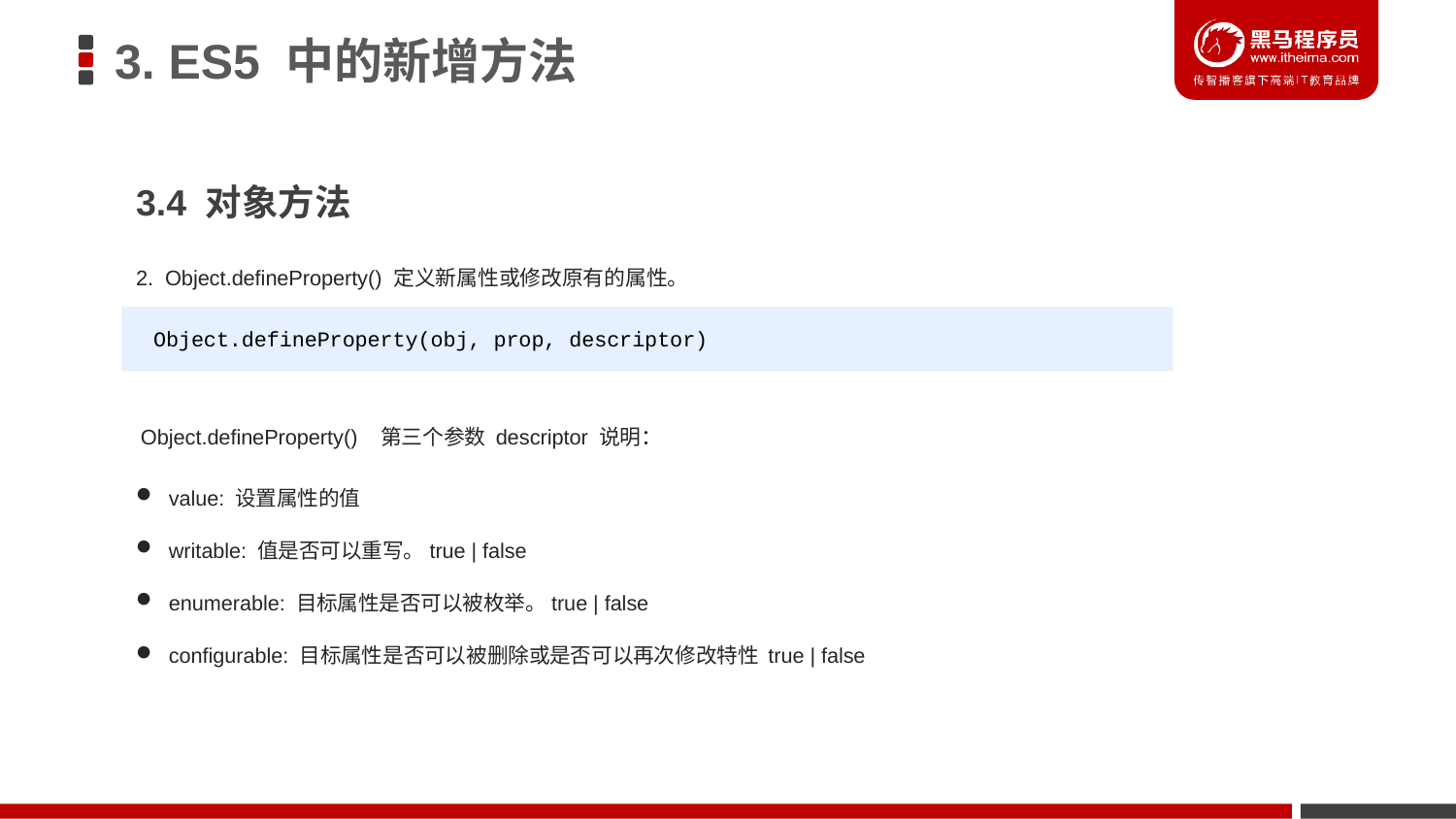

# 3. ES5 中的新增方法
3.4 对象方法
2.  Object.defineProperty() 定义新属性或修改原有的属性。
Object.defineProperty(obj, prop, descriptor)
 Object.defineProperty()   第三个参数 descriptor 说明：
 value: 设置属性的值
 writable: 值是否可以重写。true | false
 enumerable: 目标属性是否可以被枚举。true | false
 configurable: 目标属性是否可以被删除或是否可以再次修改特性 true | false